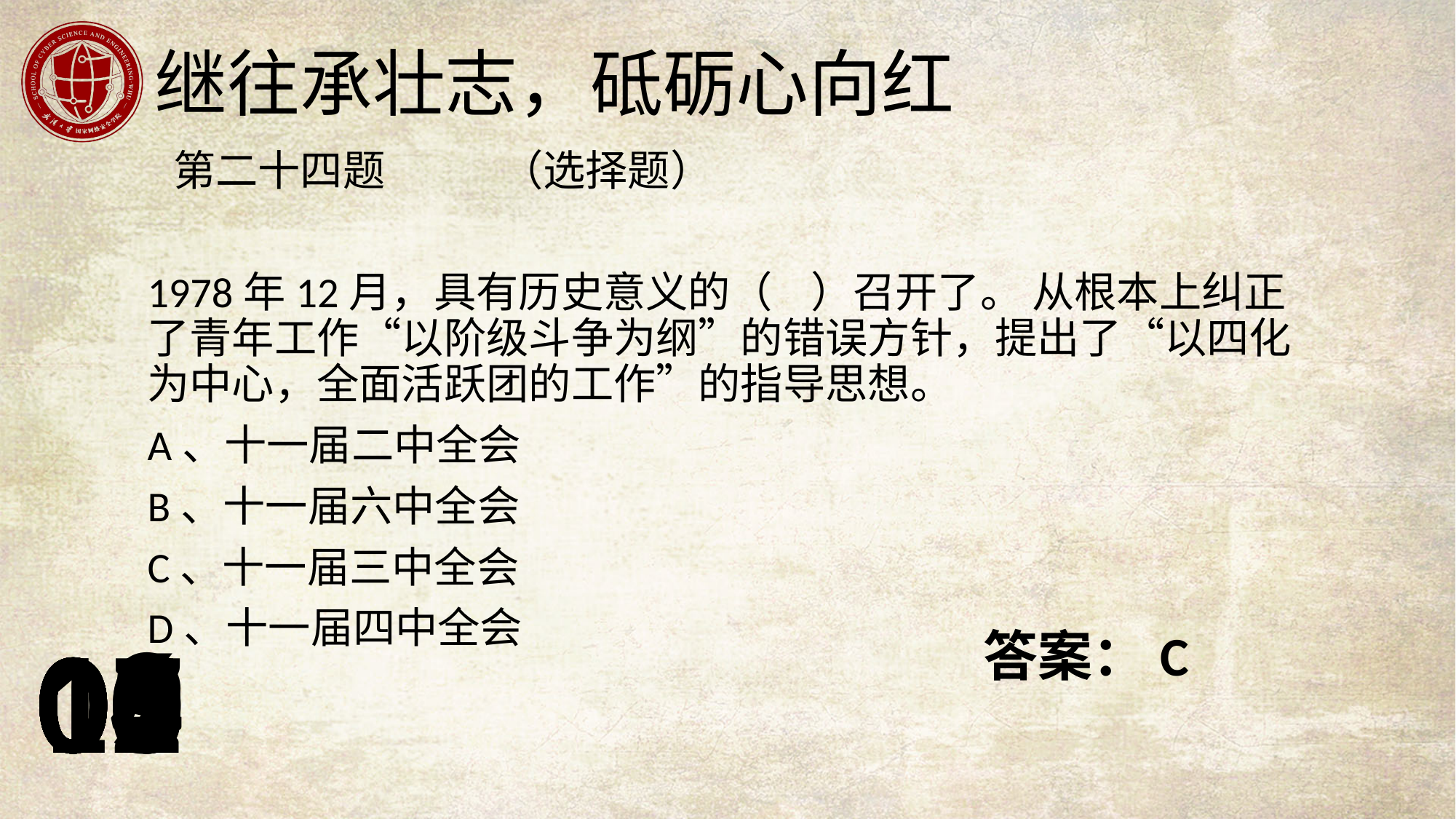

第二十四题		（选择题）
1978年12月，具有历史意义的（    ）召开了。 从根本上纠正了青年工作“以阶级斗争为纲”的错误方针，提出了“以四化为中心，全面活跃团的工作”的指导思想。
A、十一届二中全会
B、十一届六中全会
C、十一届三中全会
D、十一届四中全会
答案：C